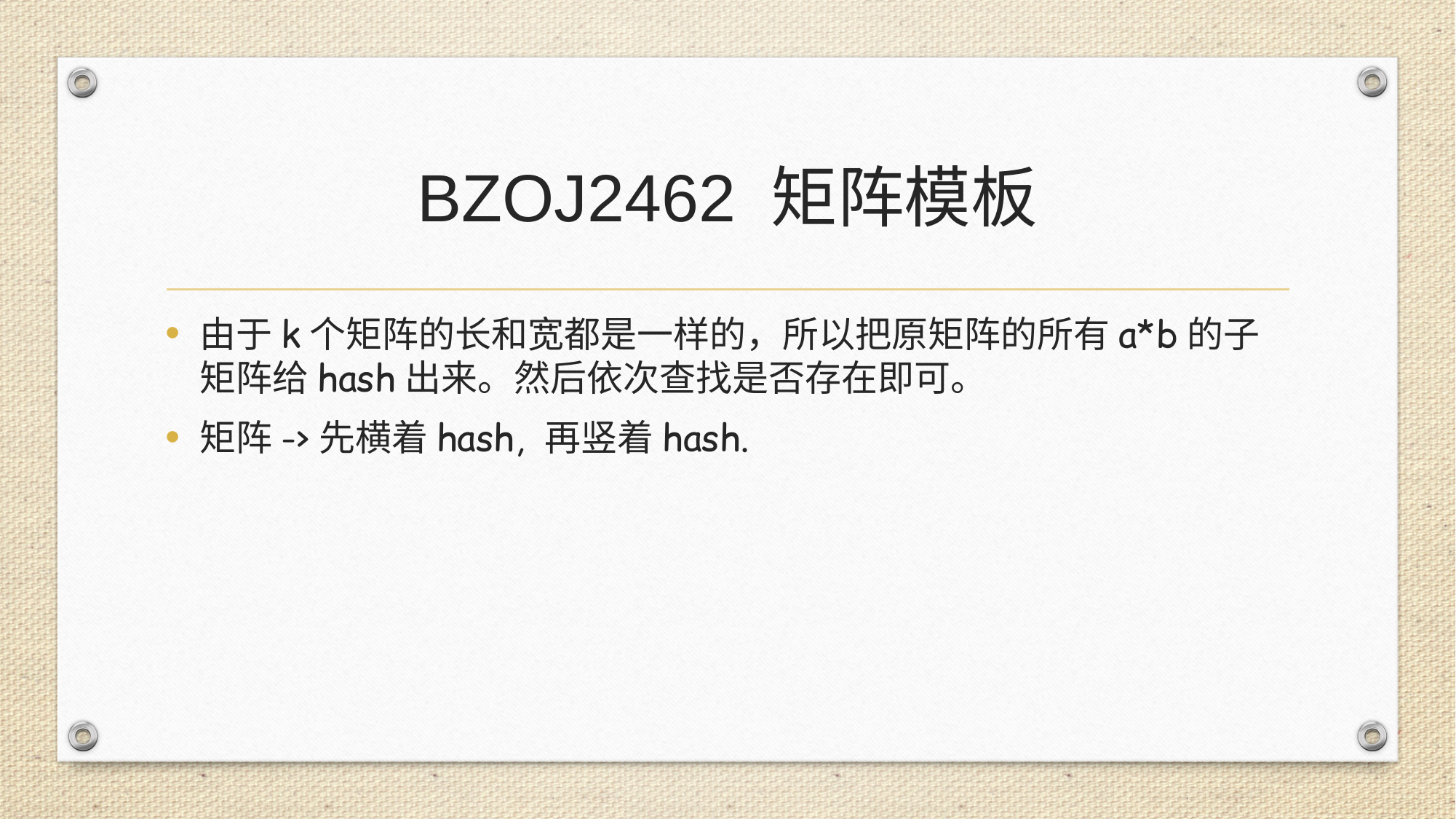

# BZOJ2462 矩阵模板
由于k个矩阵的长和宽都是一样的，所以把原矩阵的所有a*b的子矩阵给hash出来。然后依次查找是否存在即可。
矩阵->先横着hash, 再竖着hash.